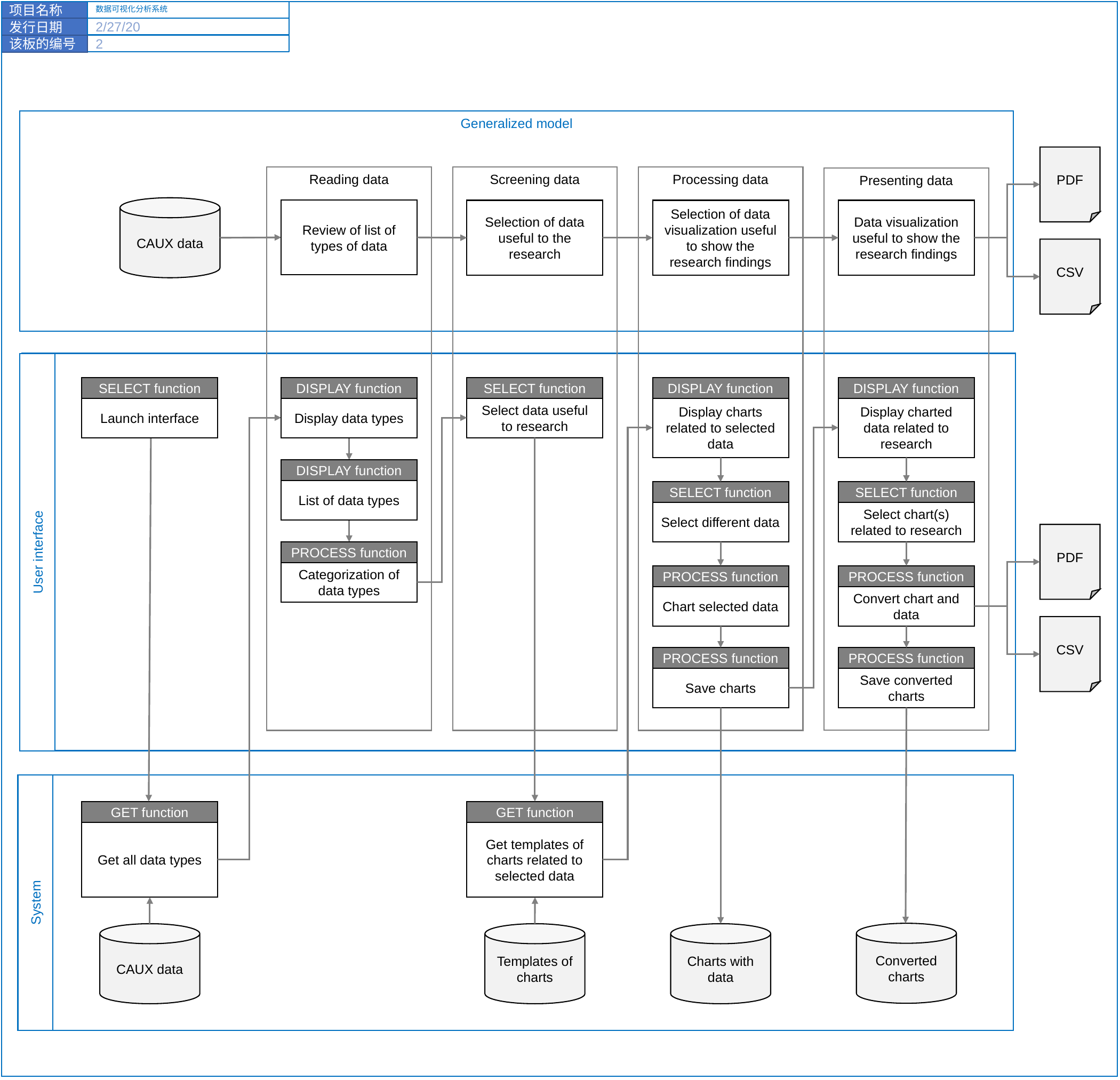

# 数据可视化分析系统
2/27/20
2
Generalized model
PDF
Reading data
Screening data
Processing data
Presenting data
CAUX data
Review of list of types of data
Selection of data useful to the research
Selection of data visualization useful to show the research findings
Data visualization useful to show the research findings
CSV

User interface
SELECT function
Launch interface
DISPLAY function
Display data types
SELECT function
Select data useful to research
DISPLAY function
Display charts related to selected data
DISPLAY function
Display charted data related to research
DISPLAY function
List of data types
SELECT function
Select different data
SELECT function
Select chart(s) related to research
PDF
PROCESS function
Categorization of data types
PROCESS function
Chart selected data
PROCESS function
Convert chart and data
CSV
PROCESS function
Save charts
PROCESS function
Save converted charts

System
GET function
Get all data types
GET function
Get templates of charts related to selected data
Converted charts
CAUX data
Templates of charts
Charts with data